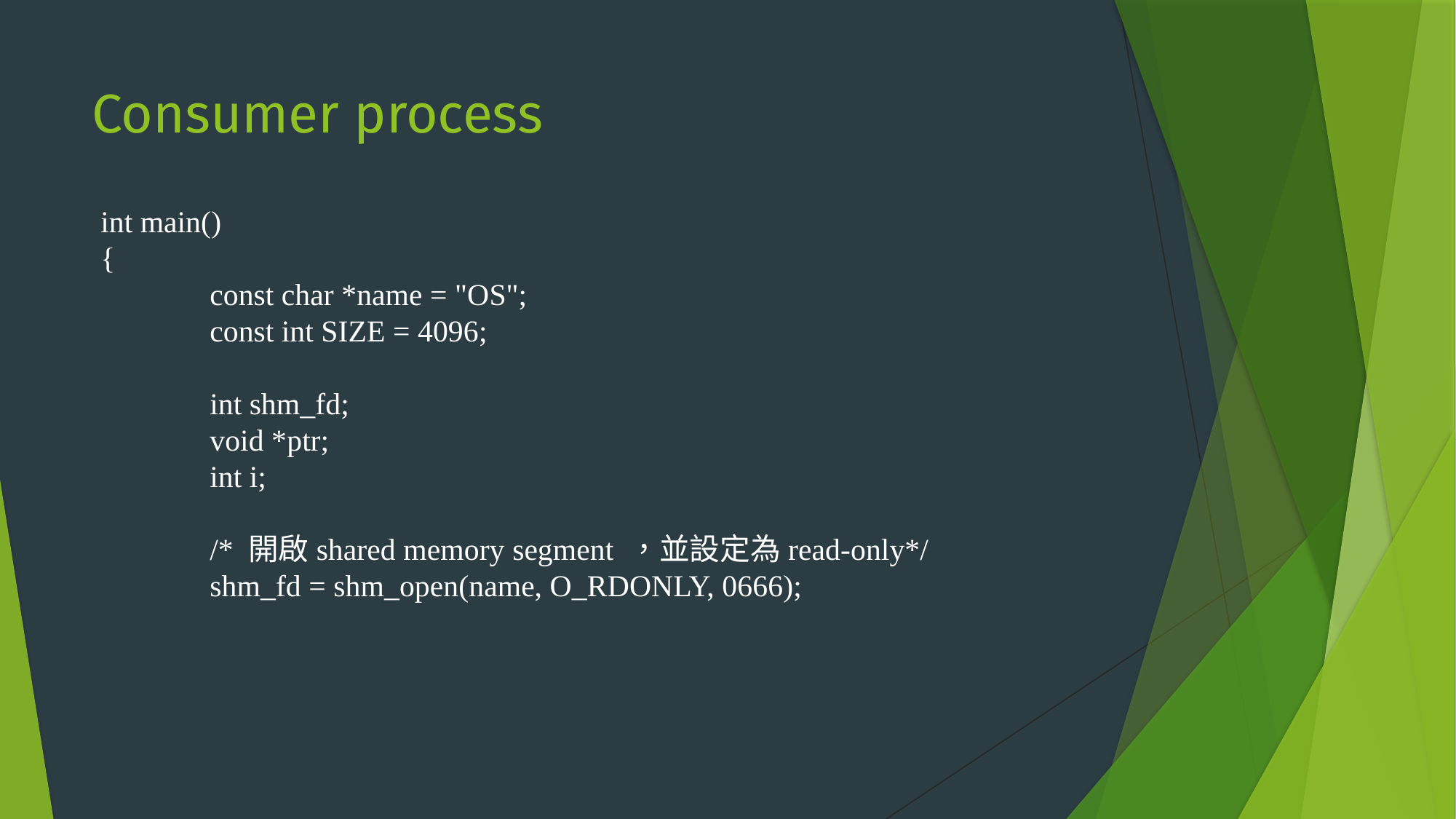

# Consumer process
int main()
{
	const char *name = "OS";
	const int SIZE = 4096;

	int shm_fd;
	void *ptr;
	int i;

	/* 開啟shared memory segment ，並設定為read-only*/
	shm_fd = shm_open(name, O_RDONLY, 0666);